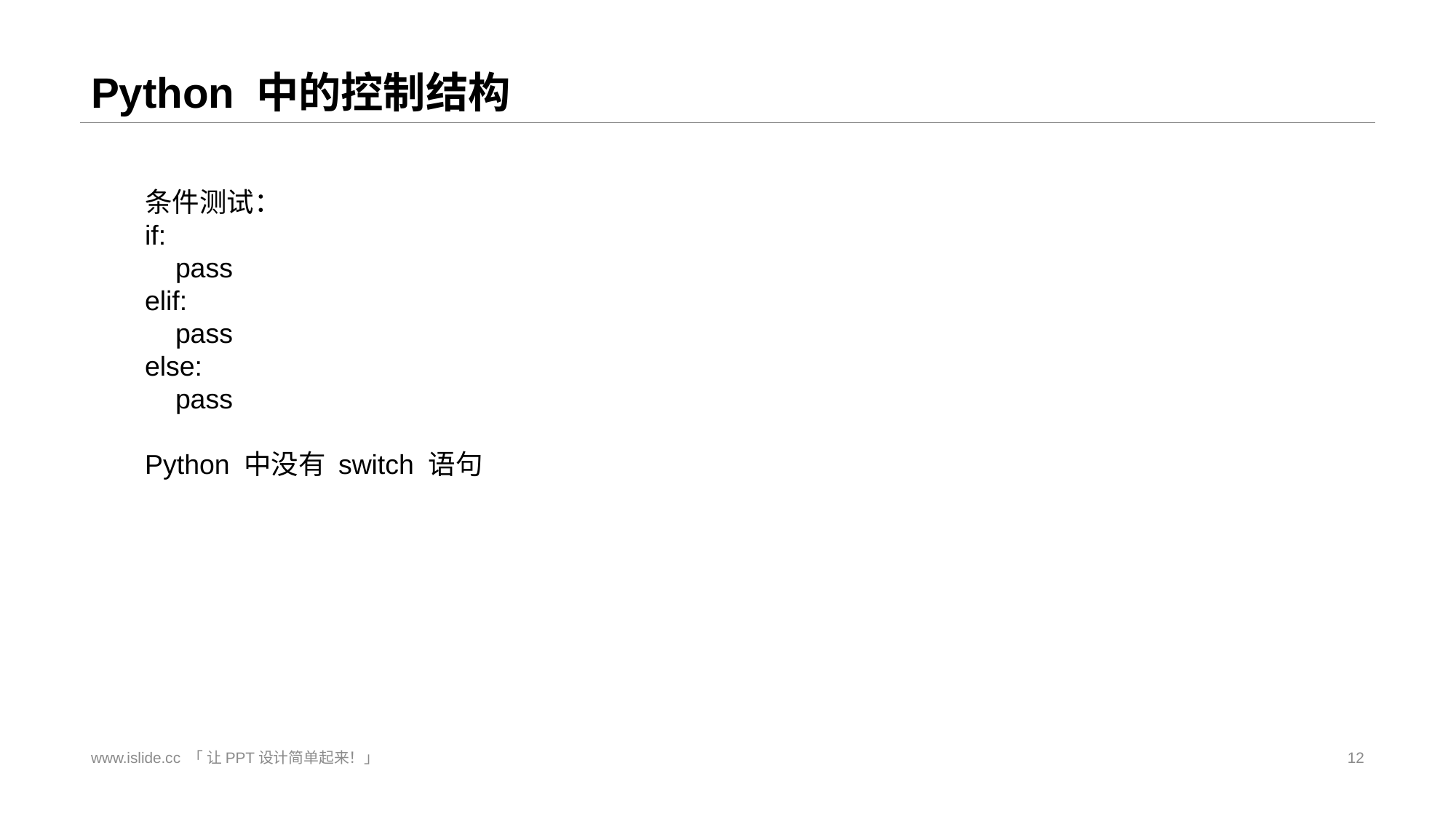

# Python 中的控制结构
条件测试：
if:
    pass
elif:
    pass
else:
    pass

Python 中没有 switch 语句
www.islide.cc 「 让PPT设计简单起来！」
12